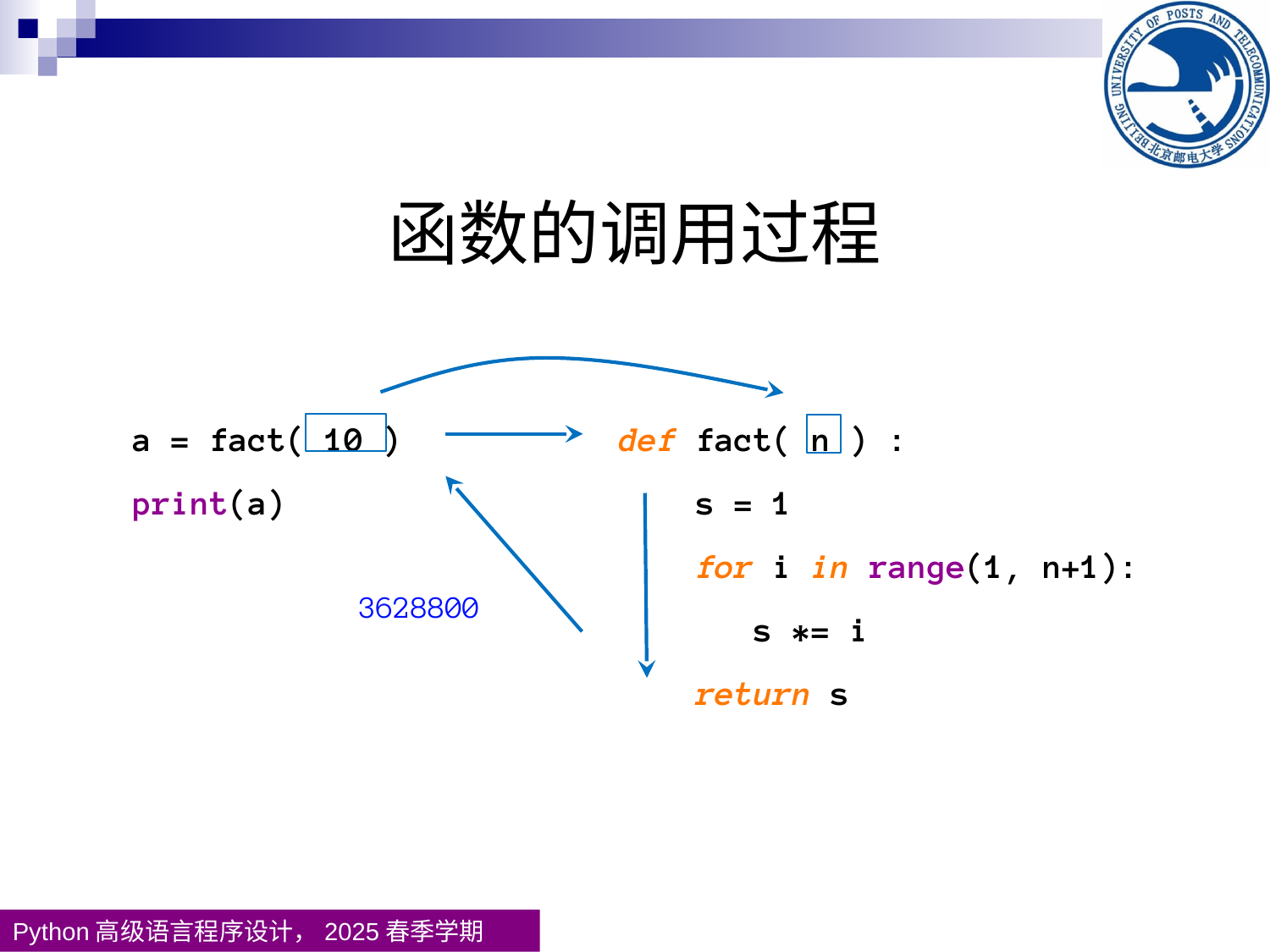

函数的调用过程

a = fact( 10 )
print(a)
def fact( n ) :
    s = 1
    for i in range(1, n+1):
       s *= i
    return s

3628800